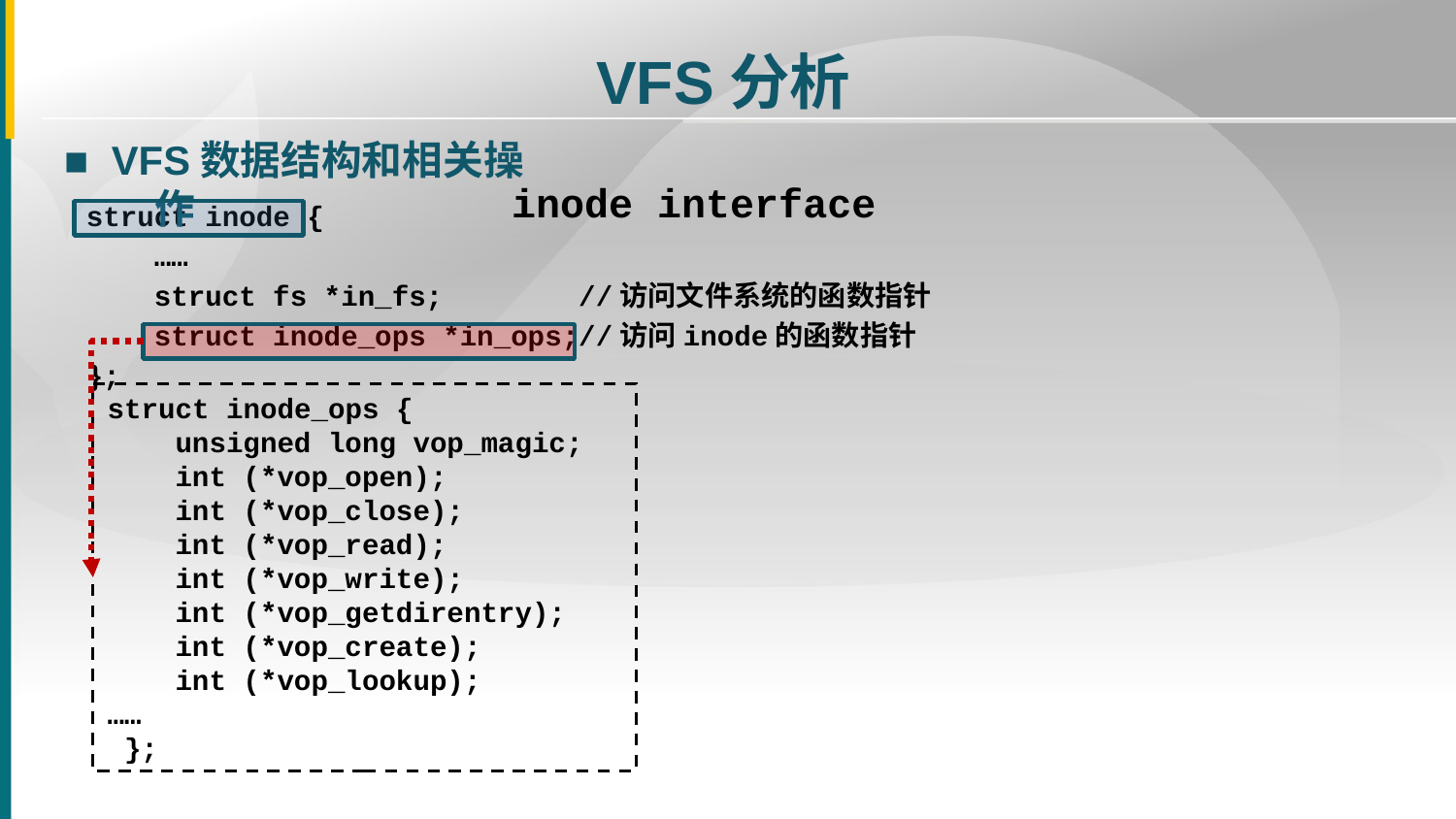

VFS分析
■
VFS数据结构和相关操作
inode interface
struct inode {
    ……
    struct fs *in_fs;        //访问文件系统的函数指针
    struct inode_ops *in_ops;//访问inode的函数指针
};

struct inode_ops {
    unsigned long vop_magic;
    int (*vop_open);
    int (*vop_close);
    int (*vop_read);
    int (*vop_write);
    int (*vop_getdirentry);
    int (*vop_create);
    int (*vop_lookup);
……
 };